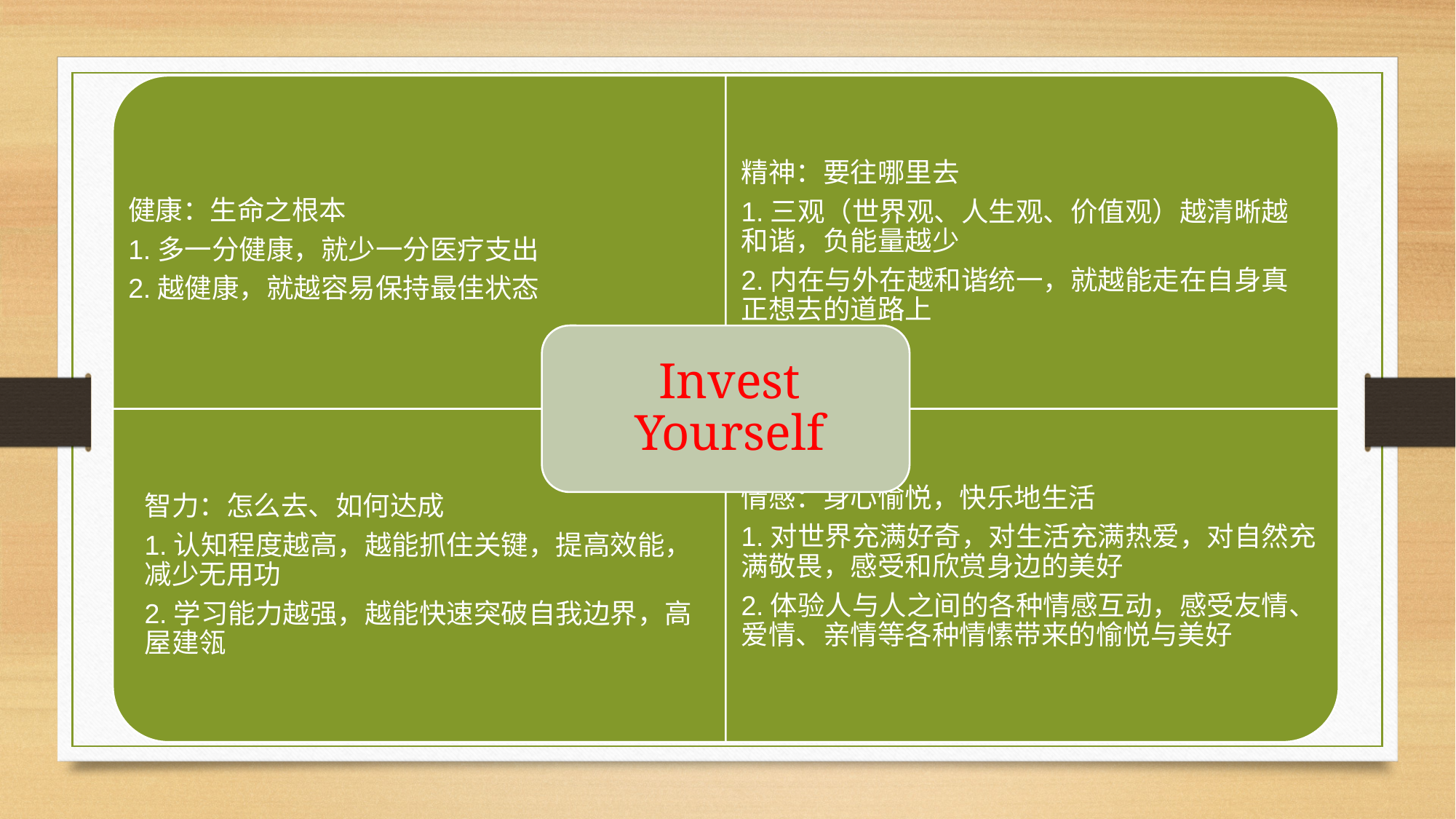

健康：生命之根本
1.多一分健康，就少一分医疗支出
2.越健康，就越容易保持最佳状态
精神：要往哪里去
1.三观（世界观、人生观、价值观）越清晰越和谐，负能量越少
2.内在与外在越和谐统一，就越能走在自身真正想去的道路上
智力：怎么去、如何达成
1.认知程度越高，越能抓住关键，提高效能，减少无用功
2.学习能力越强，越能快速突破自我边界，高屋建瓴
情感：身心愉悦，快乐地生活
1.对世界充满好奇，对生活充满热爱，对自然充满敬畏，感受和欣赏身边的美好
2.体验人与人之间的各种情感互动，感受友情、爱情、亲情等各种情愫带来的愉悦与美好
Invest Yourself